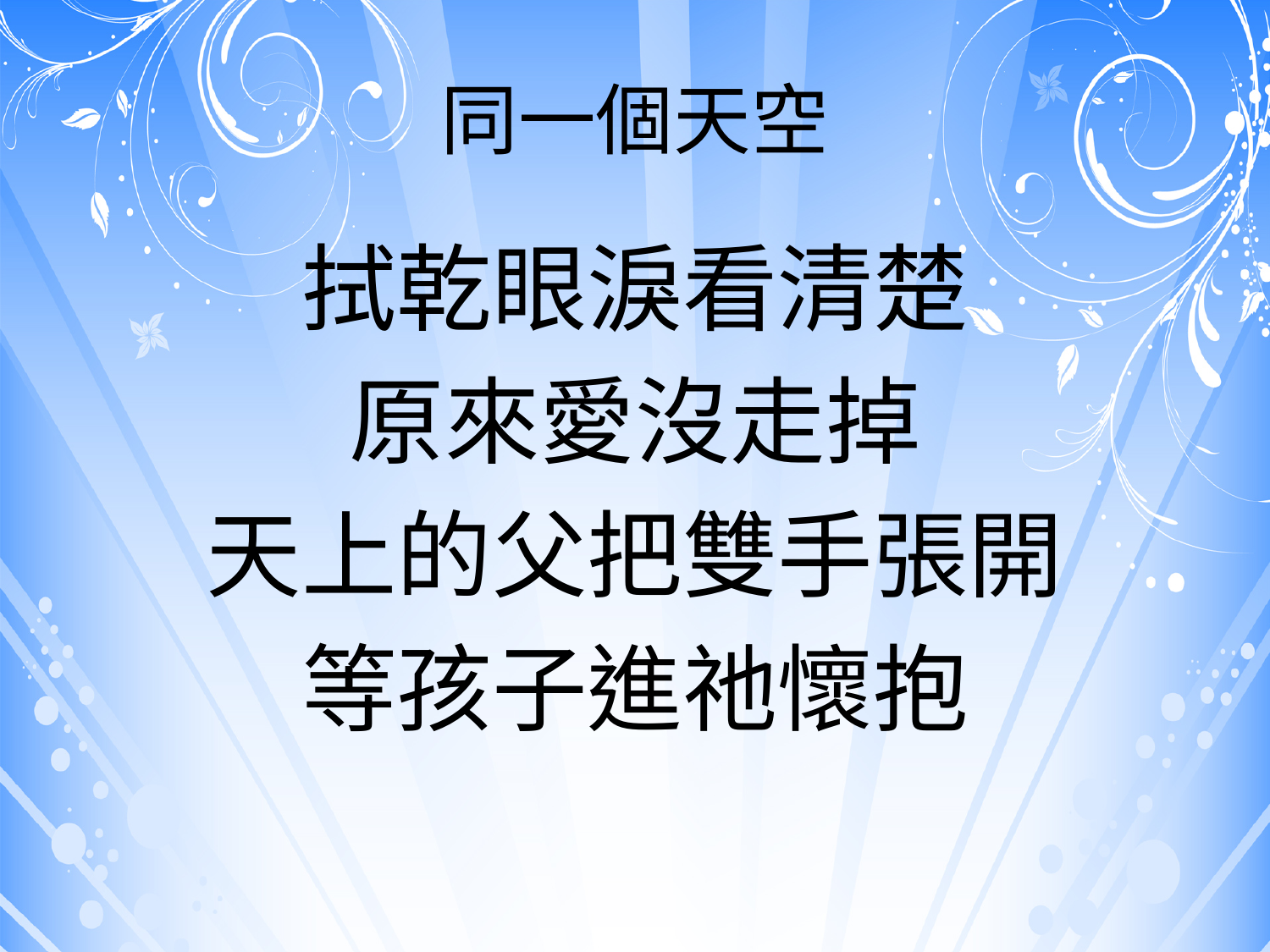

# 同一個天空
拭乾眼淚看清楚
原來愛沒走掉
天上的父把雙手張開
等孩子進祂懷抱